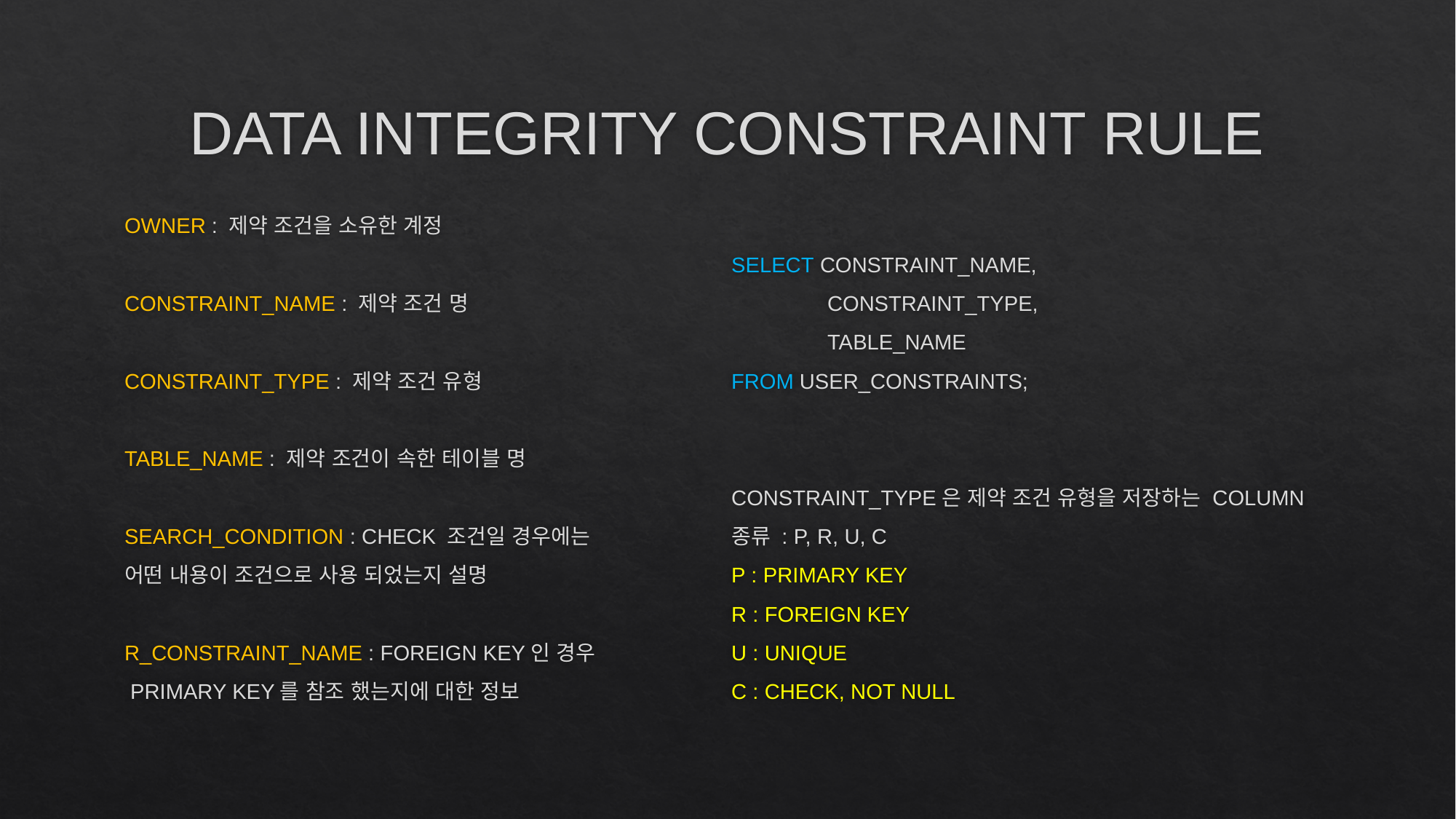

# DATA INTEGRITY CONSTRAINT RULE
OWNER : 제약 조건을 소유한 계정

CONSTRAINT_NAME : 제약 조건 명

CONSTRAINT_TYPE : 제약 조건 유형

TABLE_NAME : 제약 조건이 속한 테이블 명

SEARCH_CONDITION : CHECK 조건일 경우에는
어떤 내용이 조건으로 사용 되었는지 설명

R_CONSTRAINT_NAME : FOREIGN KEY인 경우
 PRIMARY KEY를 참조 했는지에 대한 정보

SELECT CONSTRAINT_NAME,
                CONSTRAINT_TYPE,
                TABLE_NAME
FROM USER_CONSTRAINTS;

CONSTRAINT_TYPE은 제약 조건 유형을 저장하는 COLUMN
종류 : P, R, U, C
P : PRIMARY KEY
R : FOREIGN KEY
U : UNIQUE
C : CHECK, NOT NULL